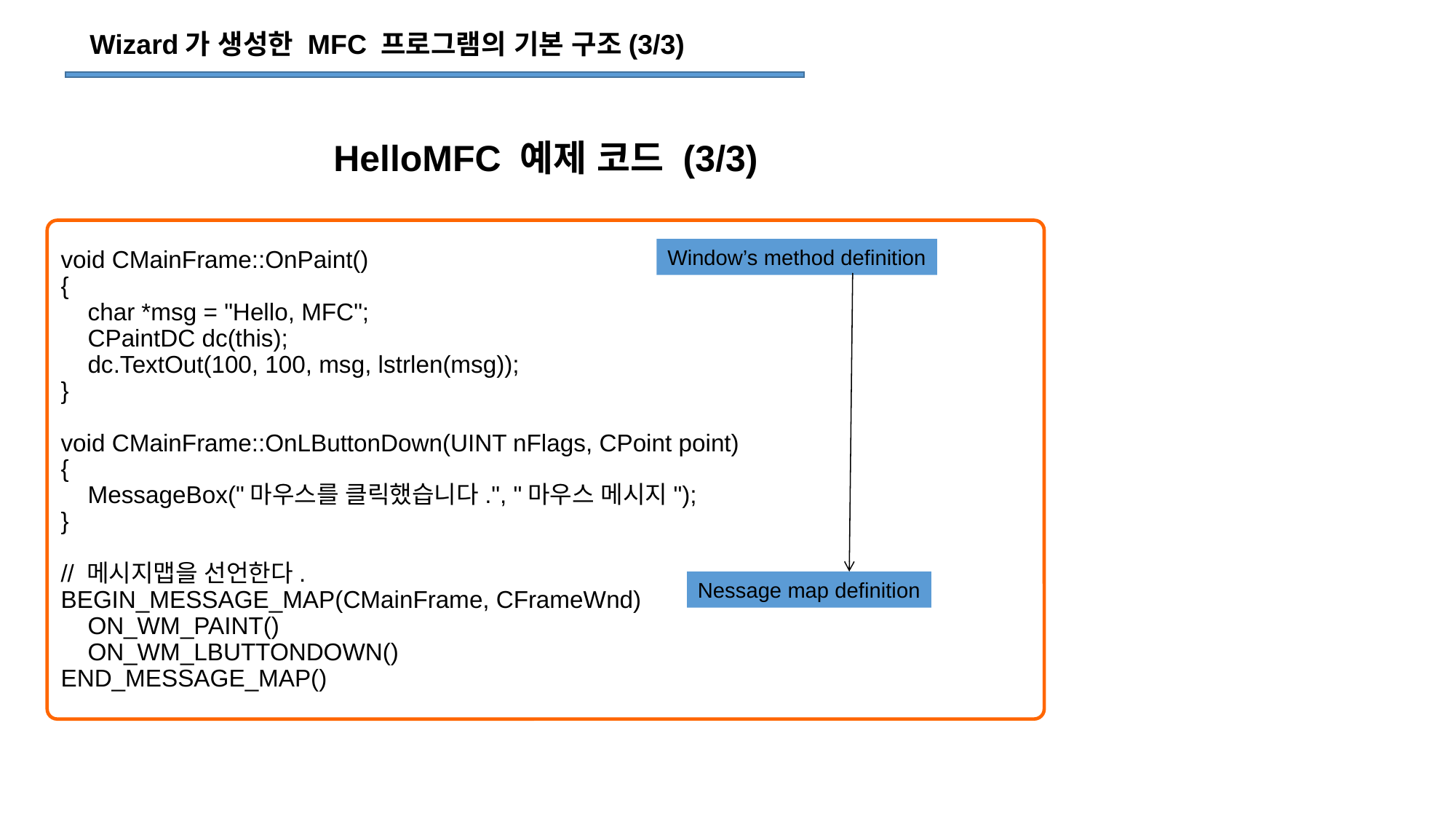

Wizard가 생성한 MFC 프로그램의 기본 구조(3/3)

HelloMFC 예제 코드 (3/3)
void CMainFrame::OnPaint()
{
    char *msg = "Hello, MFC";
    CPaintDC dc(this);
    dc.TextOut(100, 100, msg, lstrlen(msg));
}

void CMainFrame::OnLButtonDown(UINT nFlags, CPoint point)
{
    MessageBox("마우스를 클릭했습니다.", "마우스 메시지");
}

// 메시지맵을 선언한다.
BEGIN_MESSAGE_MAP(CMainFrame, CFrameWnd)
    ON_WM_PAINT()
    ON_WM_LBUTTONDOWN()
END_MESSAGE_MAP()
Window’s method definition
Nessage map definition